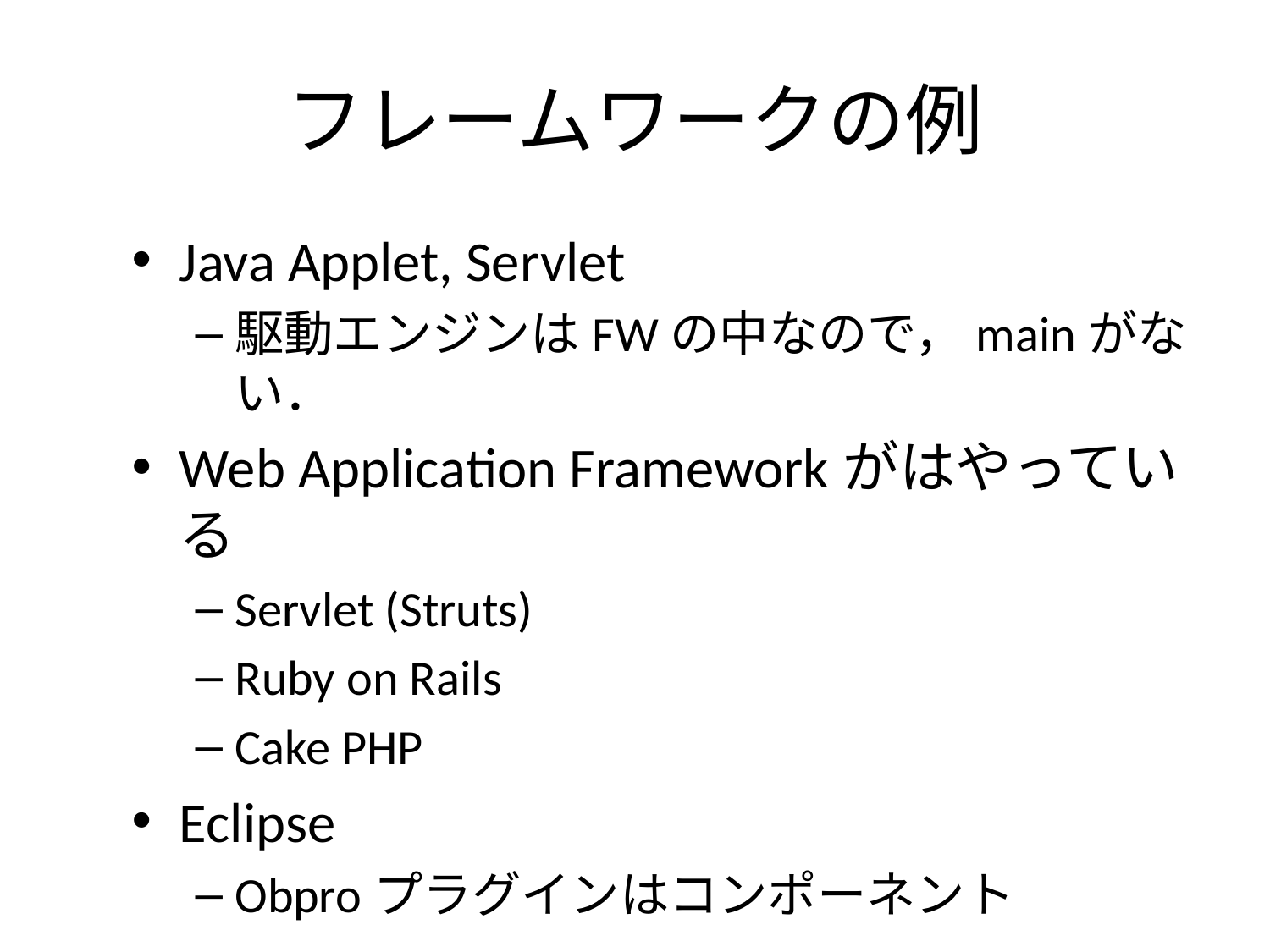

# フレームワークの例
Java Applet, Servlet
駆動エンジンはFWの中なので，mainがない．
Web Application Frameworkがはやっている
Servlet (Struts)
Ruby on Rails
Cake PHP
Eclipse
Obproプラグインはコンポーネント